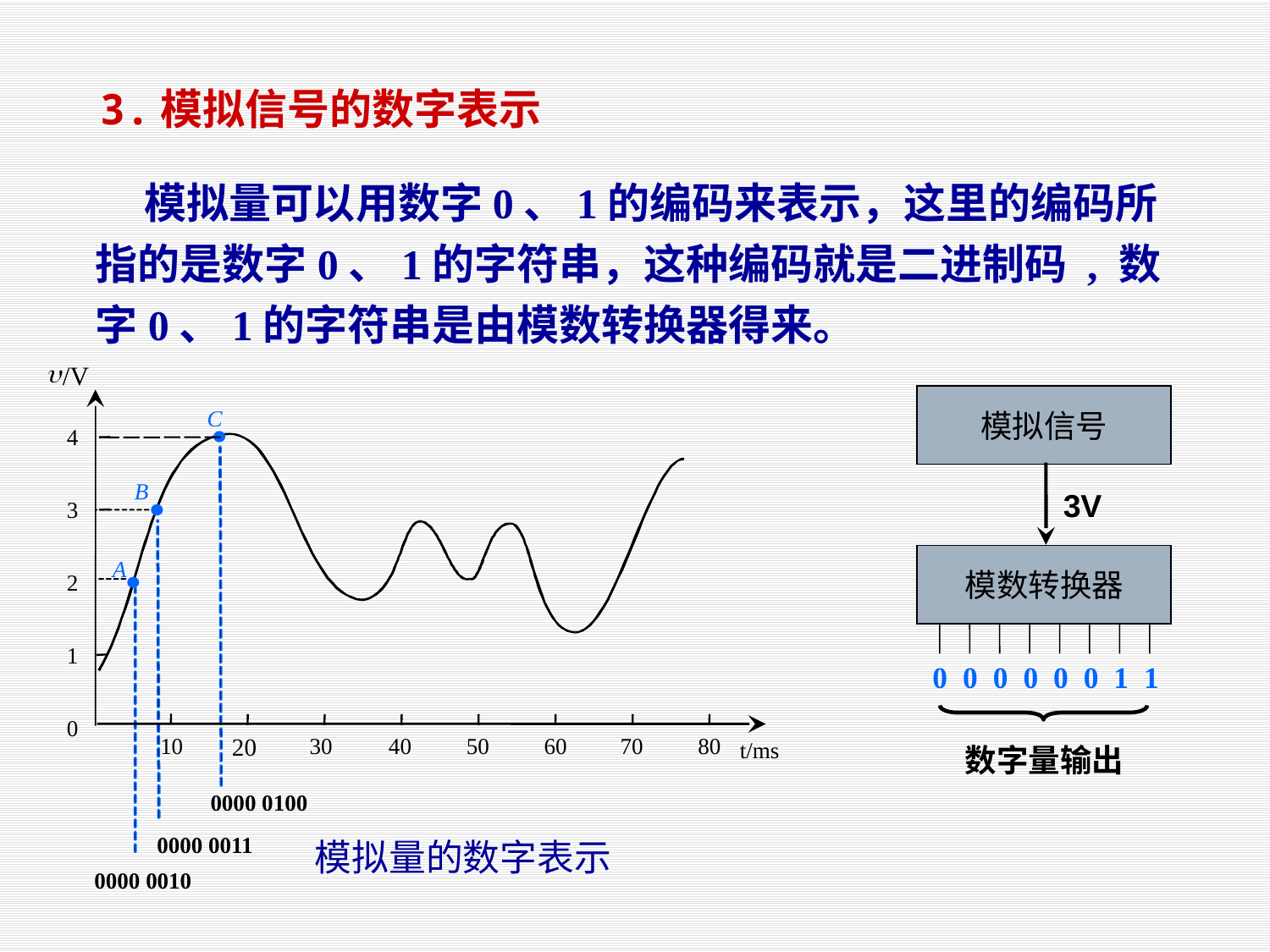

3.模拟信号的数字表示
    模拟量可以用数字0、1的编码来表示，这里的编码所指的是数字0、1的字符串，这种编码就是二进制码 , 数字0、1的字符串是由模数转换器得来。
υ
/V
模拟信号

C

B

A

4

3V

3

模数转换器
2

1
0  0  0  0  0  0  1  1

0

10
20
30
40
50
60
70
80
数字量输出
t/ms
0000 0100
  模拟量的数字表示
0000 0011
0000 0010